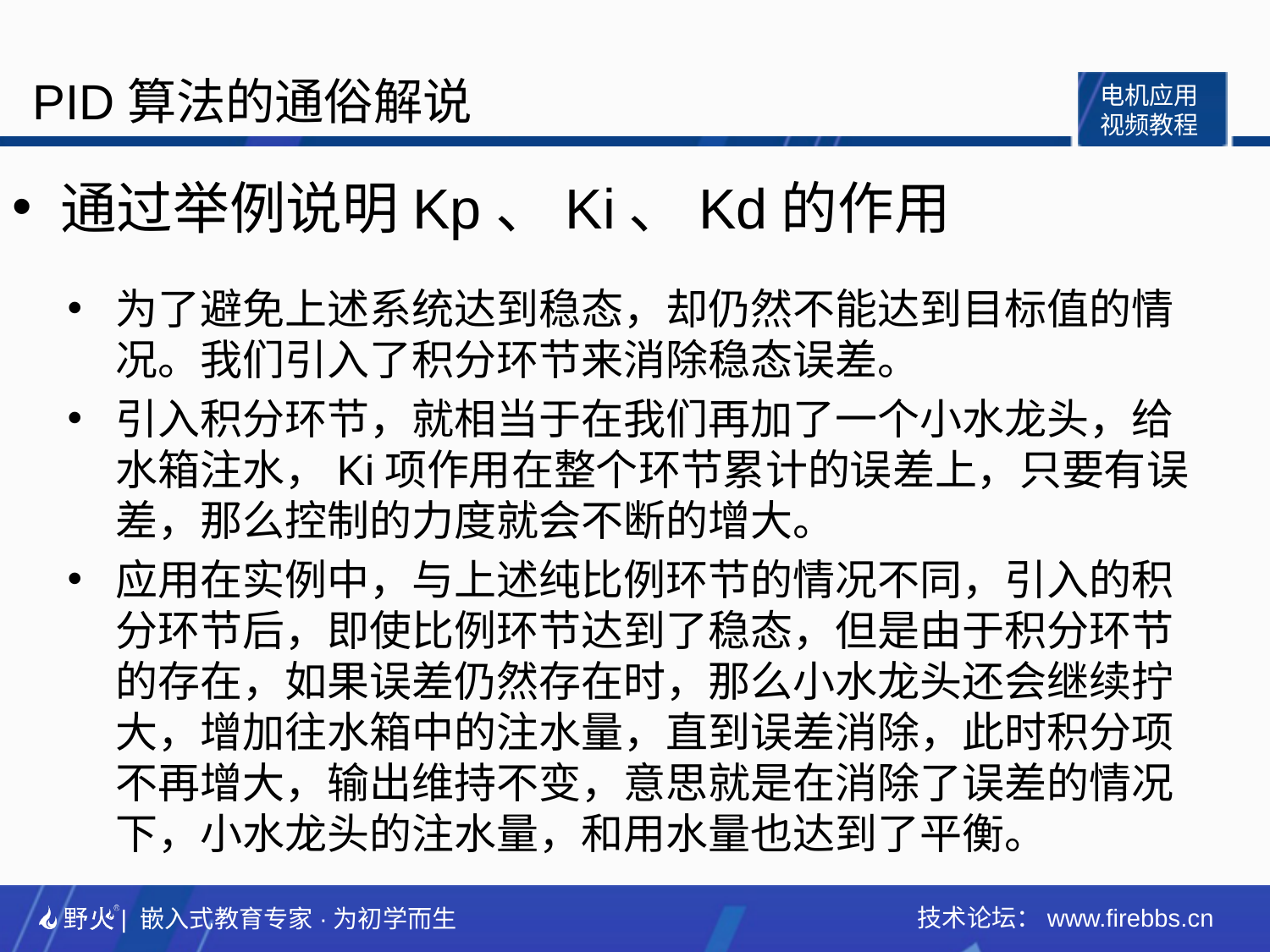

通过举例说明Kp、Ki、Kd的作用
为了避免上述系统达到稳态，却仍然不能达到目标值的情况。我们引入了积分环节来消除稳态误差。
引入积分环节，就相当于在我们再加了一个小水龙头，给水箱注水，Ki项作用在整个环节累计的误差上，只要有误差，那么控制的力度就会不断的增大。
应用在实例中，与上述纯比例环节的情况不同，引入的积分环节后，即使比例环节达到了稳态，但是由于积分环节的存在，如果误差仍然存在时，那么小水龙头还会继续拧大，增加往水箱中的注水量，直到误差消除，此时积分项不再增大，输出维持不变，意思就是在消除了误差的情况下，小水龙头的注水量，和用水量也达到了平衡。